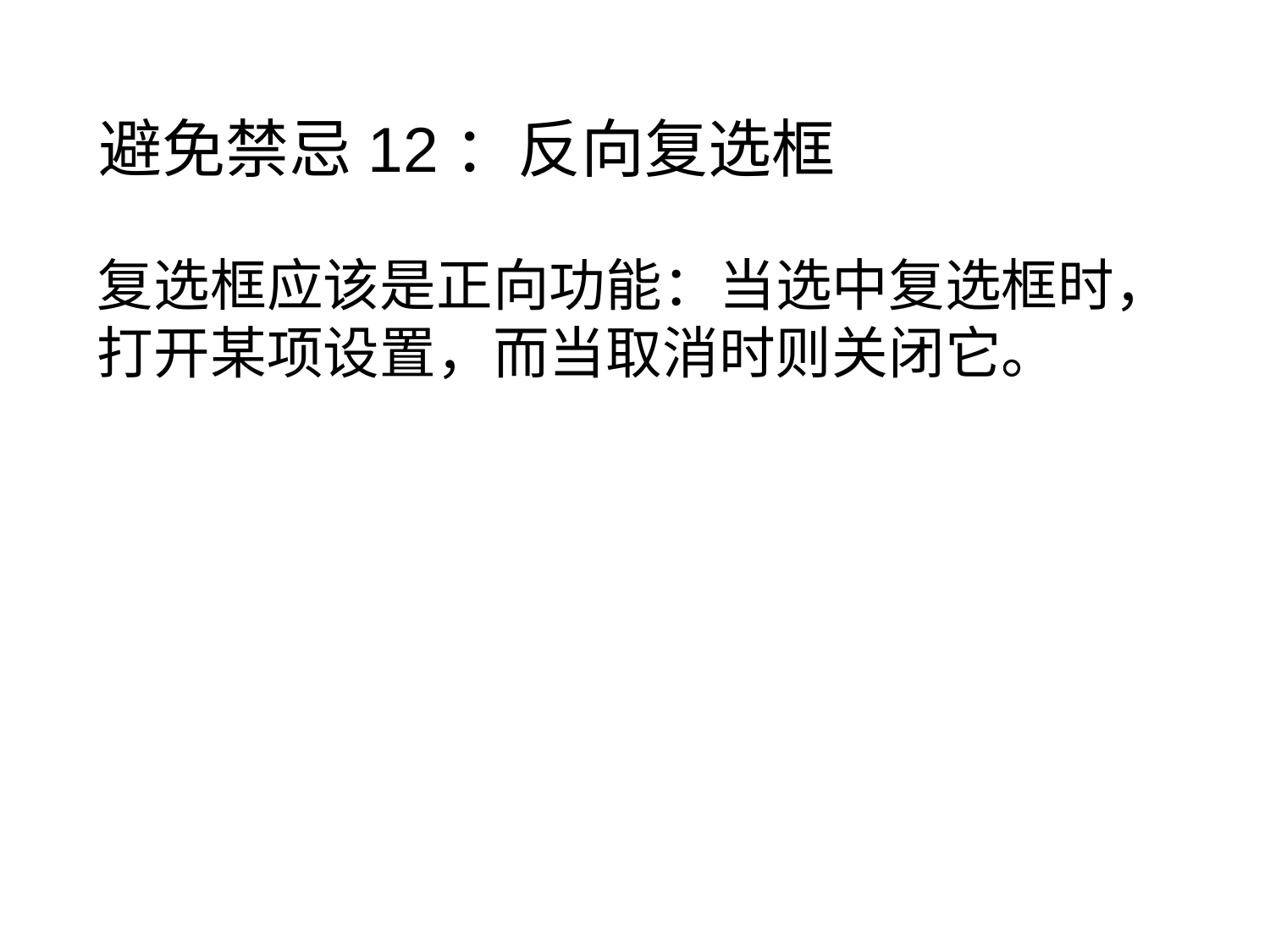

避免禁忌12：反向复选框
复选框应该是正向功能：当选中复选框时，打开某项设置，而当取消时则关闭它。